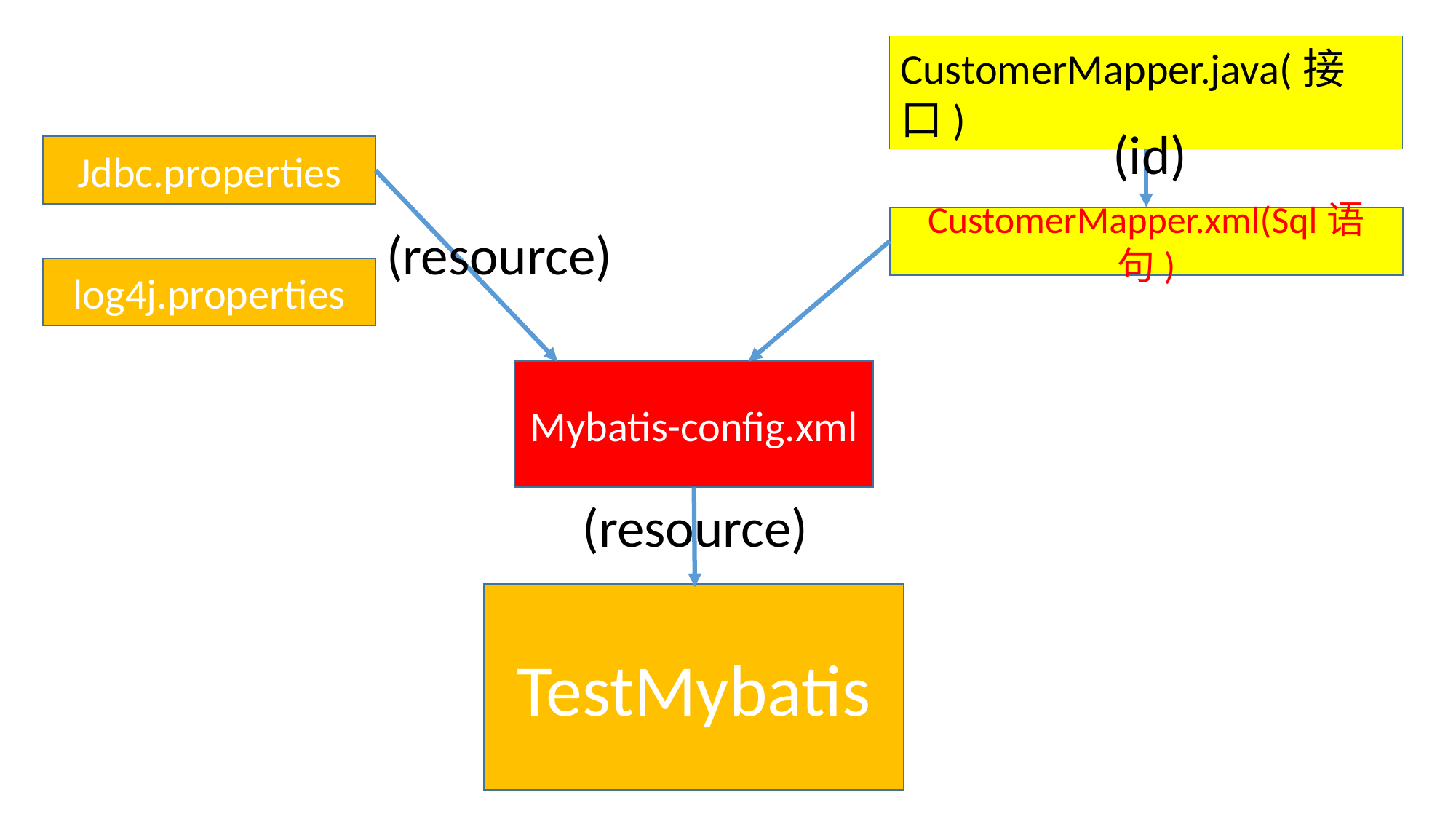

CustomerMapper.java(接口)
(id)
Jdbc.properties
CustomerMapper.xml(Sql语句)
(resource)
log4j.properties
Mybatis-config.xml
(resource)
TestMybatis